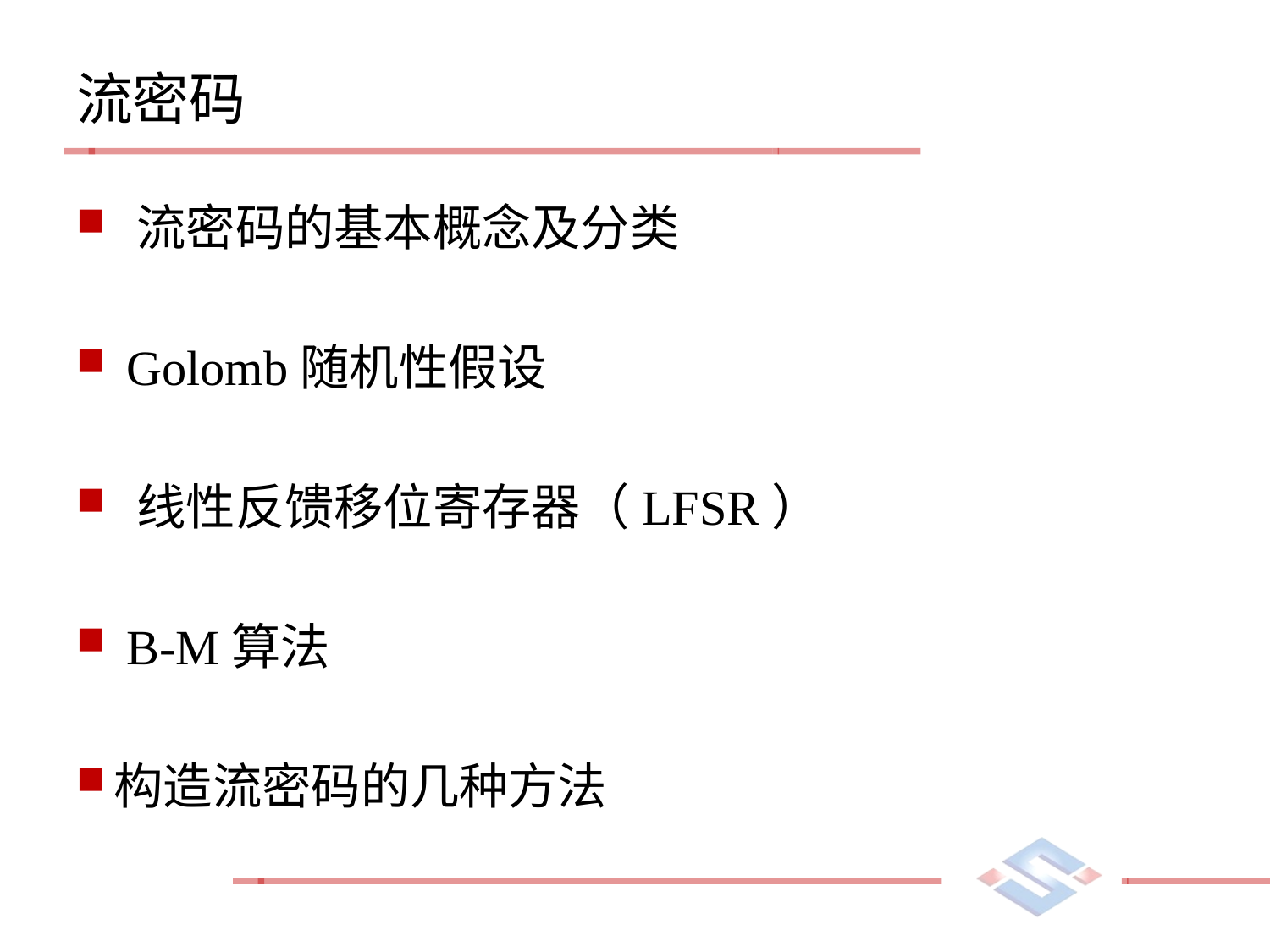

# 流密码
 流密码的基本概念及分类

 Golomb随机性假设

 线性反馈移位寄存器（LFSR）

 B-M算法

构造流密码的几种方法